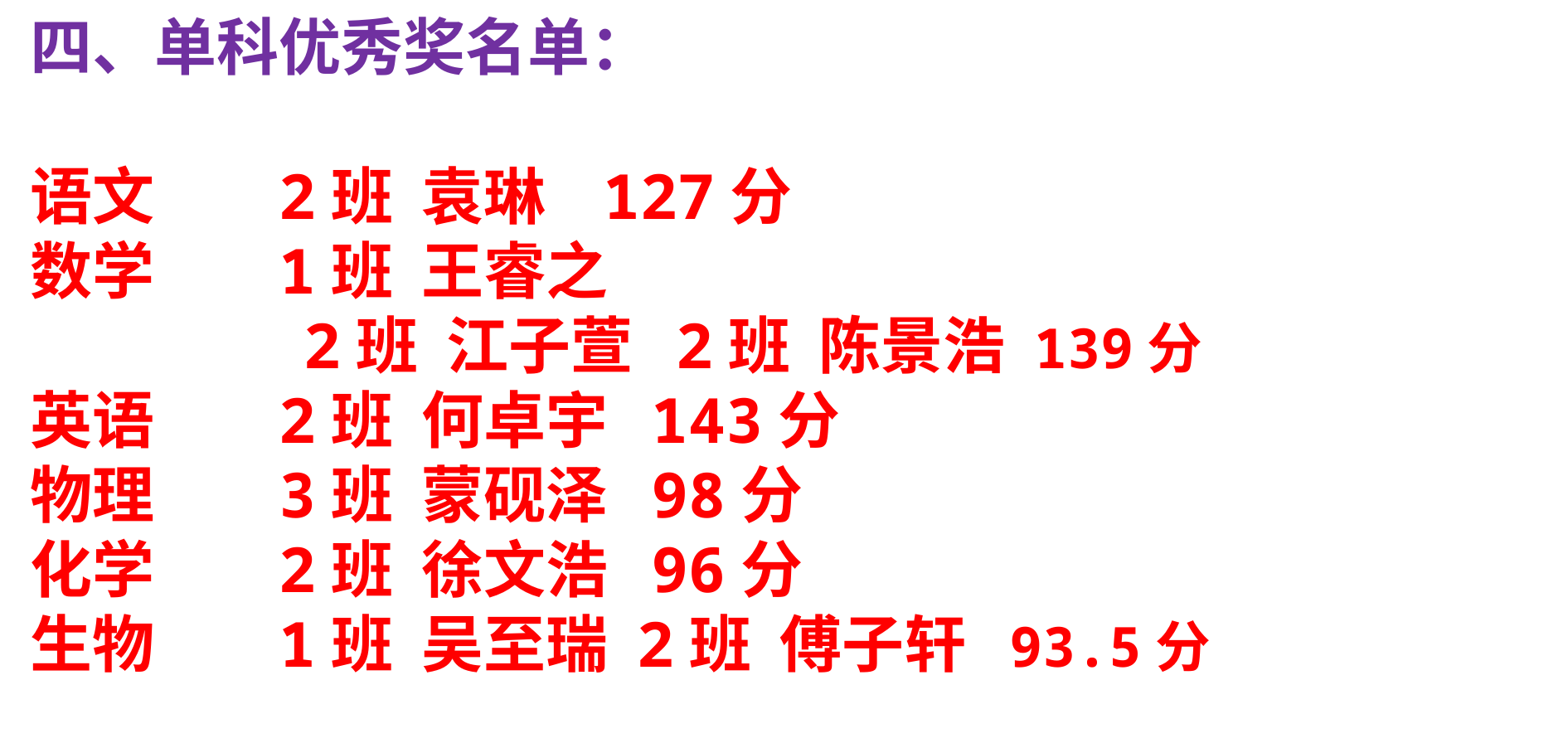

四、单科优秀奖名单：

语文	2班  袁琳   127分
数学	1班  王睿之
  	    2班  江子萱  2班  陈景浩 139分
英语	2班  何卓宇  143分
物理	3班  蒙砚泽  98分
化学	2班  徐文浩  96分
生物	1班  吴至瑞 2班  傅子轩  93.5分